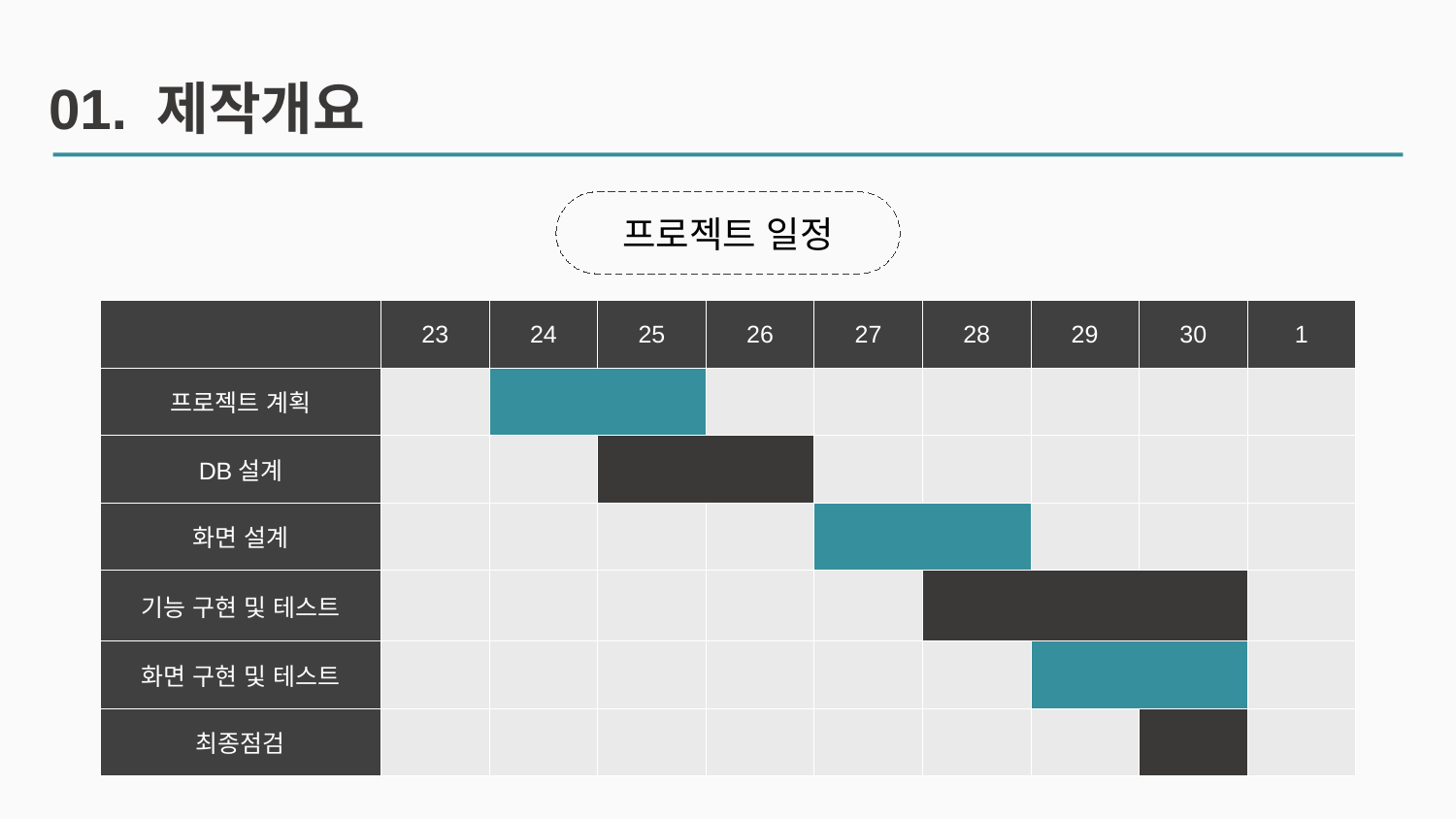

프로젝트 일정
|  | 23 | 24 | 25 | 26 | 27 | 28 | 29 | 30 | 1 |
| --- | --- | --- | --- | --- | --- | --- | --- | --- | --- |
| 프로젝트 계획 |  |  |  |  |  |  |  |  |  |
| DB설계 |  |  |  |  |  |  |  |  |  |
| 화면 설계 |  |  |  |  |  |  |  |  |  |
| 기능 구현 및 테스트 |  |  |  |  |  |  |  |  |  |
| 화면 구현 및 테스트 |  |  |  |  |  |  |  |  |  |
| 최종점검 |  |  |  |  |  |  |  |  |  |